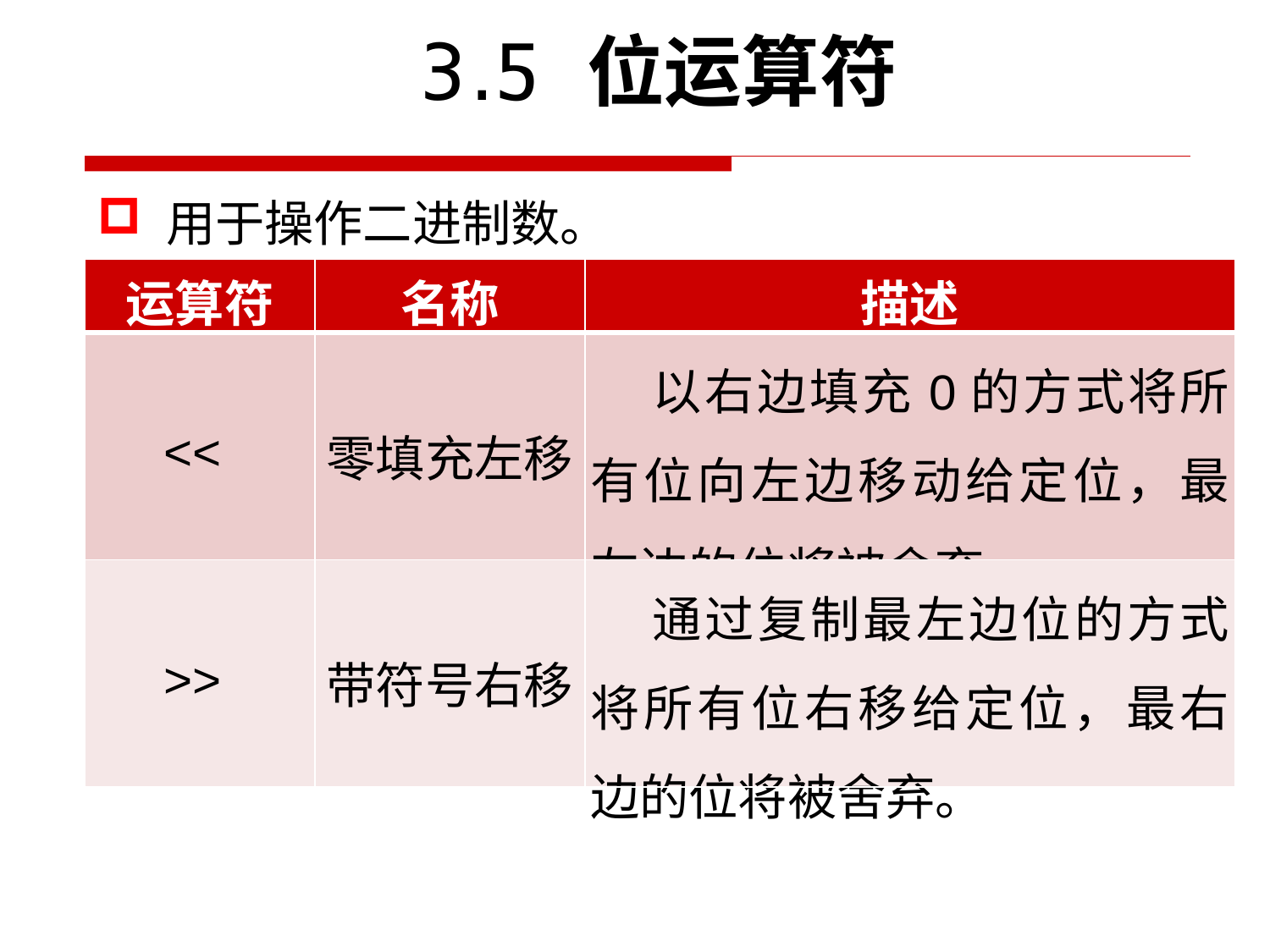

3.5 位运算符
 用于操作二进制数。
| 运算符 | 名称 | 描述 |
| --- | --- | --- |
| << | 零填充左移 | 以右边填充0的方式将所有位向左边移动给定位，最左边的位将被舍弃。 |
| >> | 带符号右移 | 通过复制最左边位的方式将所有位右移给定位，最右边的位将被舍弃。 |